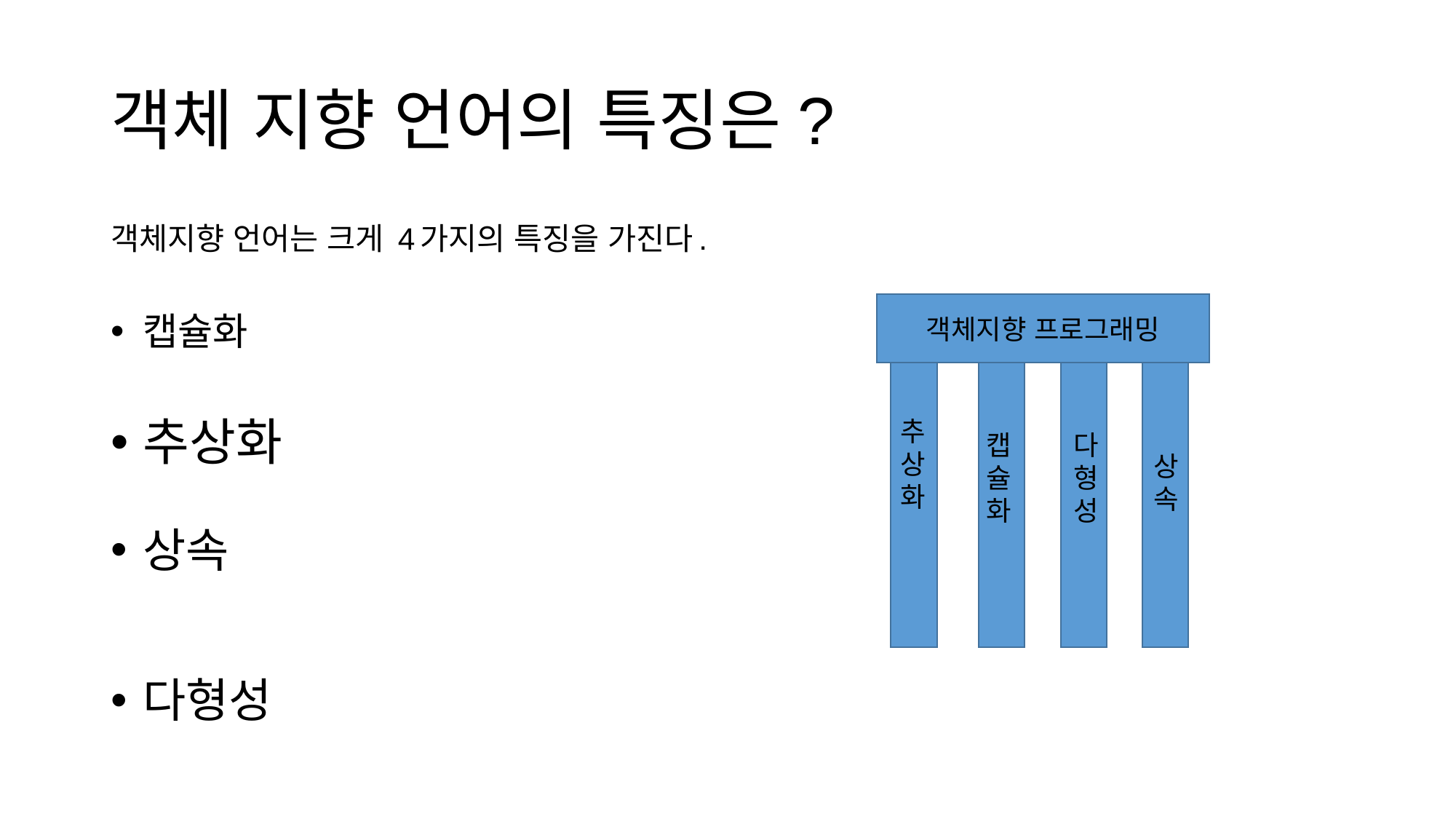

# 객체 지향 언어의 특징은?
객체지향 언어는 크게 4가지의 특징을 가진다.

캡슐화

추상화

상속

다형성

객체지향 프로그래밍

추
상
화
캡
슐
화
다
형
성
상
속